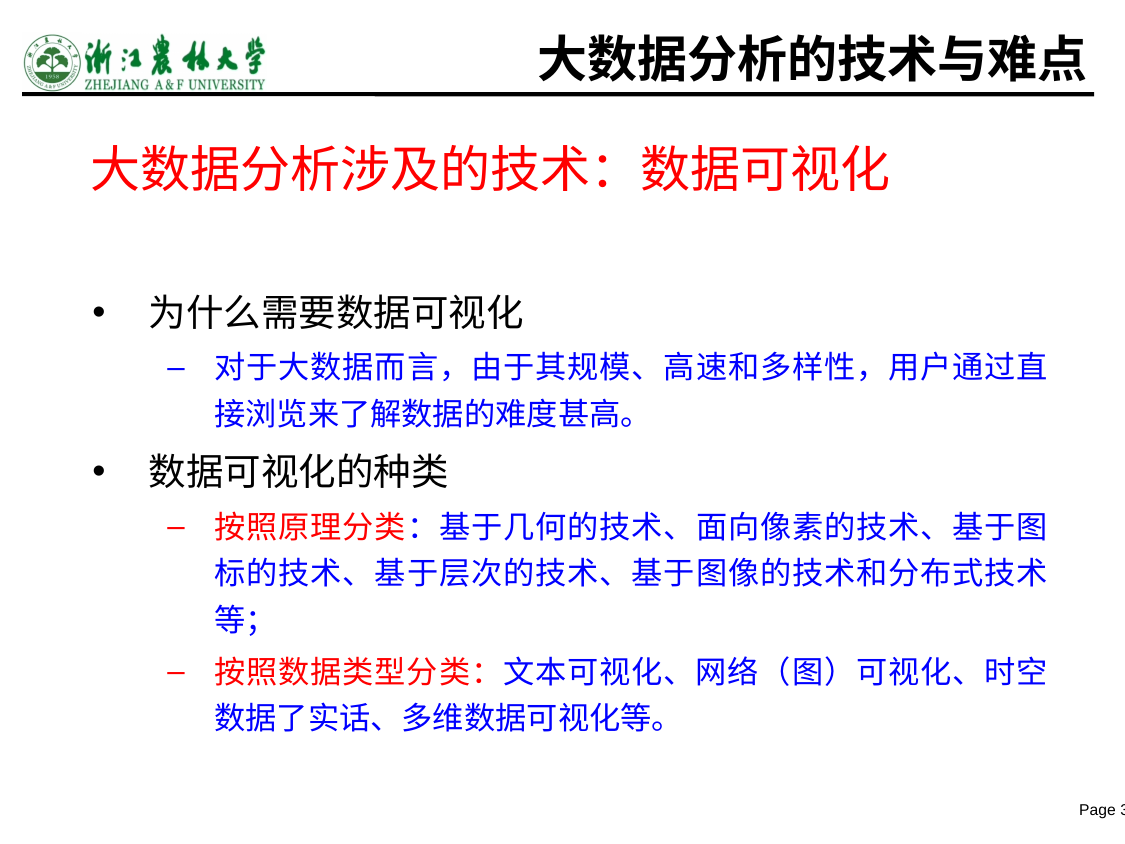

# 大数据分析的技术与难点

大数据分析涉及的技术：数据可视化
为什么需要数据可视化
对于大数据而言，由于其规模、高速和多样性，用户通过直接浏览来了解数据的难度甚高。
数据可视化的种类
按照原理分类：基于几何的技术、面向像素的技术、基于图标的技术、基于层次的技术、基于图像的技术和分布式技术等；
按照数据类型分类：文本可视化、网络（图）可视化、时空数据了实话、多维数据可视化等。